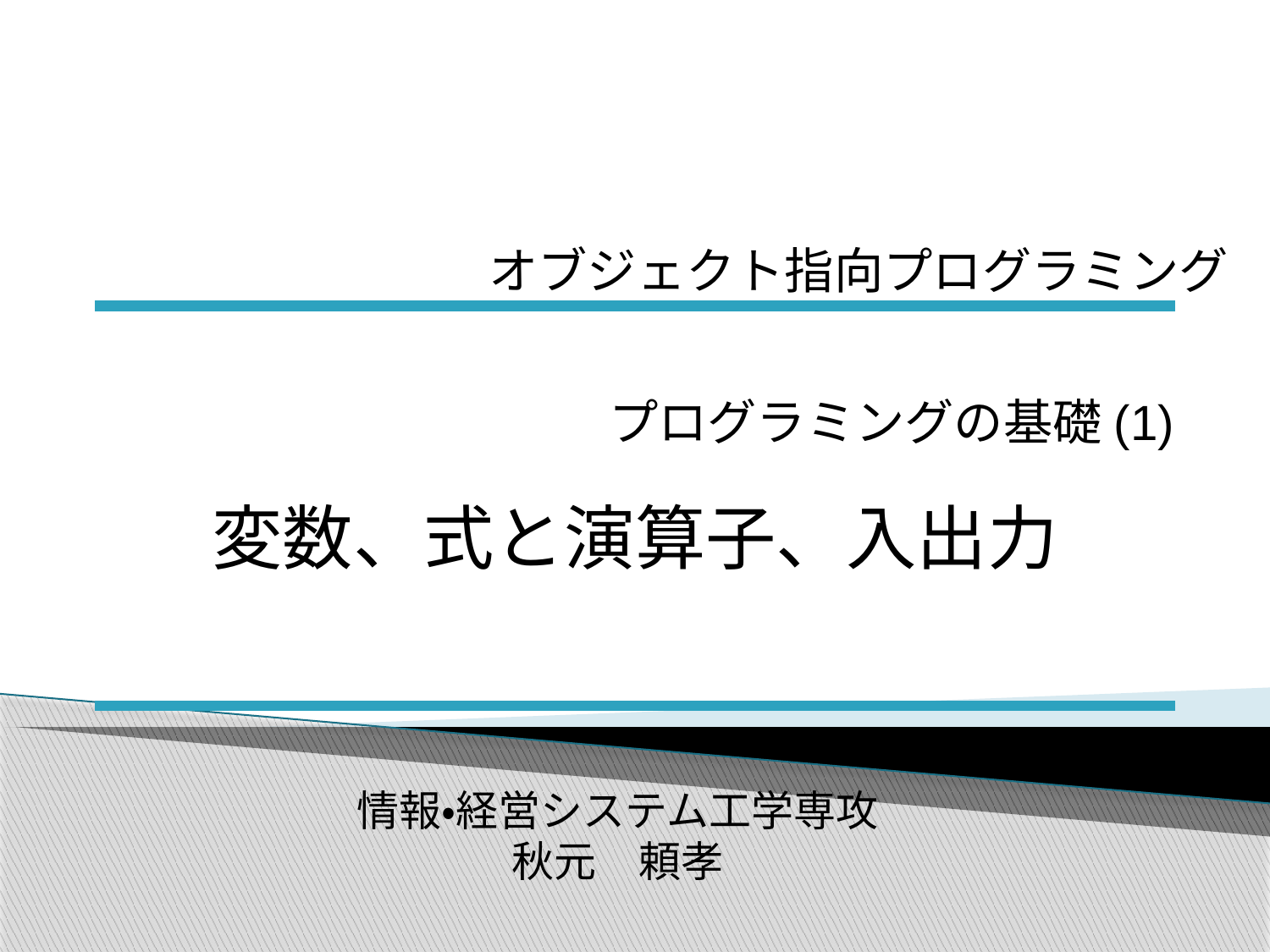

オブジェクト指向プログラミング
プログラミングの基礎(1)
変数、式と演算子、入出力
情報・経営システム工学専攻
秋元　頼孝